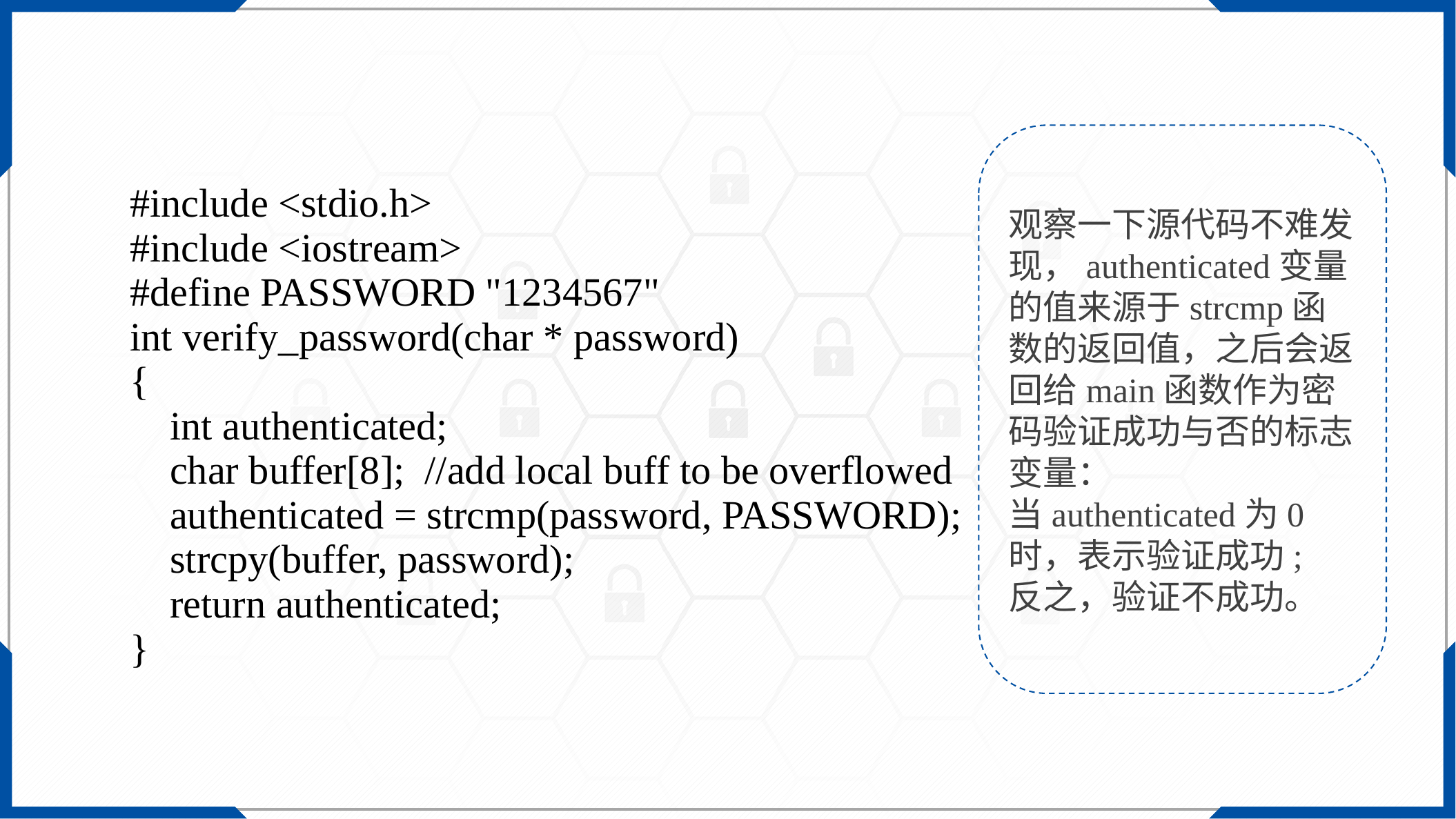

观察一下源代码不难发现，authenticated变量的值来源于strcmp函数的返回值，之后会返回给main函数作为密码验证成功与否的标志变量：
当authenticated为0时，表示验证成功;
反之，验证不成功。
| #include <stdio.h> #include <iostream> #define PASSWORD "1234567" int verify\_password(char \* password) { int authenticated; char buffer[8]; //add local buff to be overflowed authenticated = strcmp(password, PASSWORD); strcpy(buffer, password); return authenticated; } |
| --- |